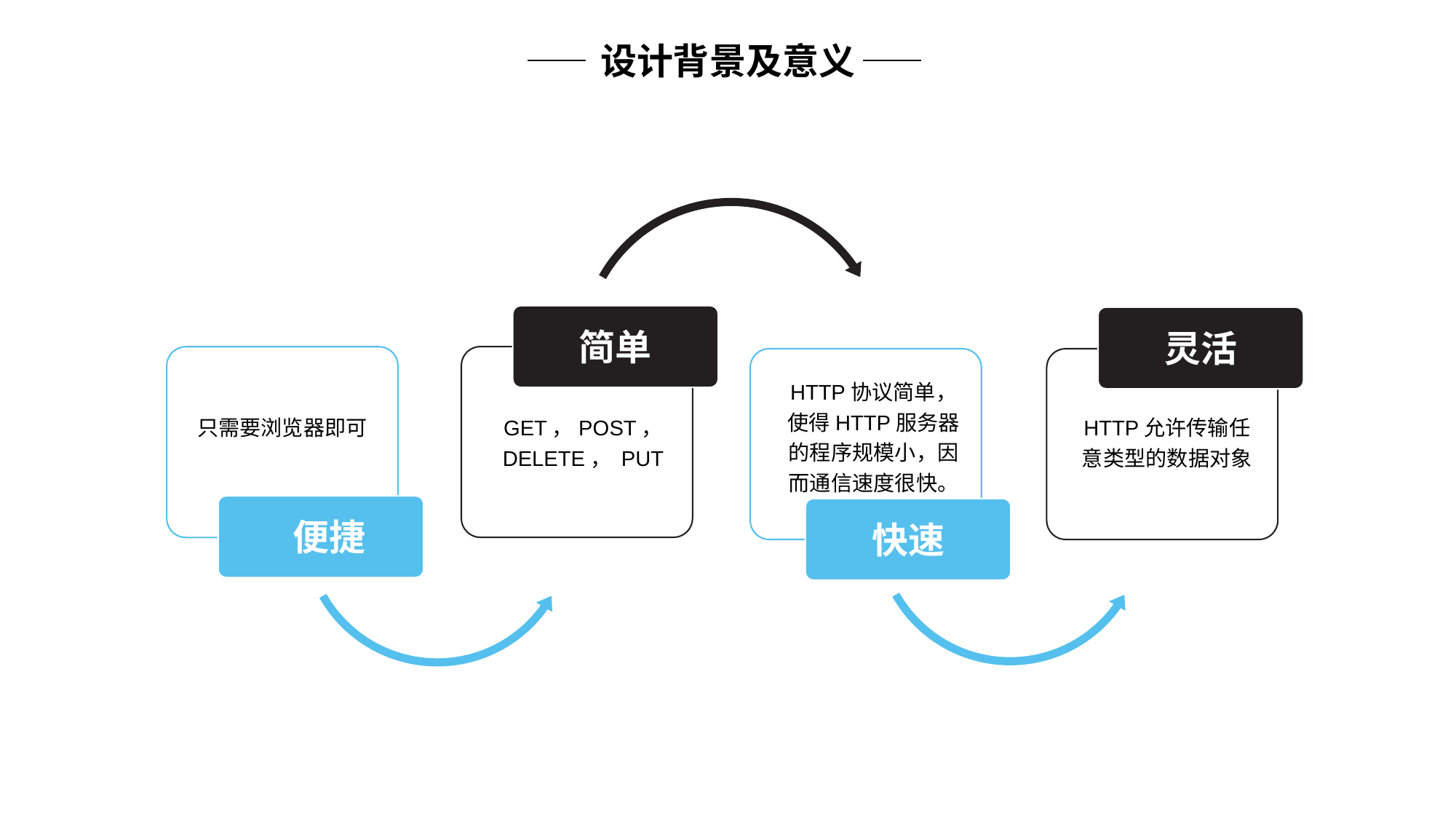

设计背景及意义

简单
灵活

HTTP协议简单， 使得HTTP服务器的程序规模小，因而通信速度很快。

GET，POST， DELETE， PUT
HTTP允许传输任意类型的数据对象
只需要浏览器即可

 便捷
快速